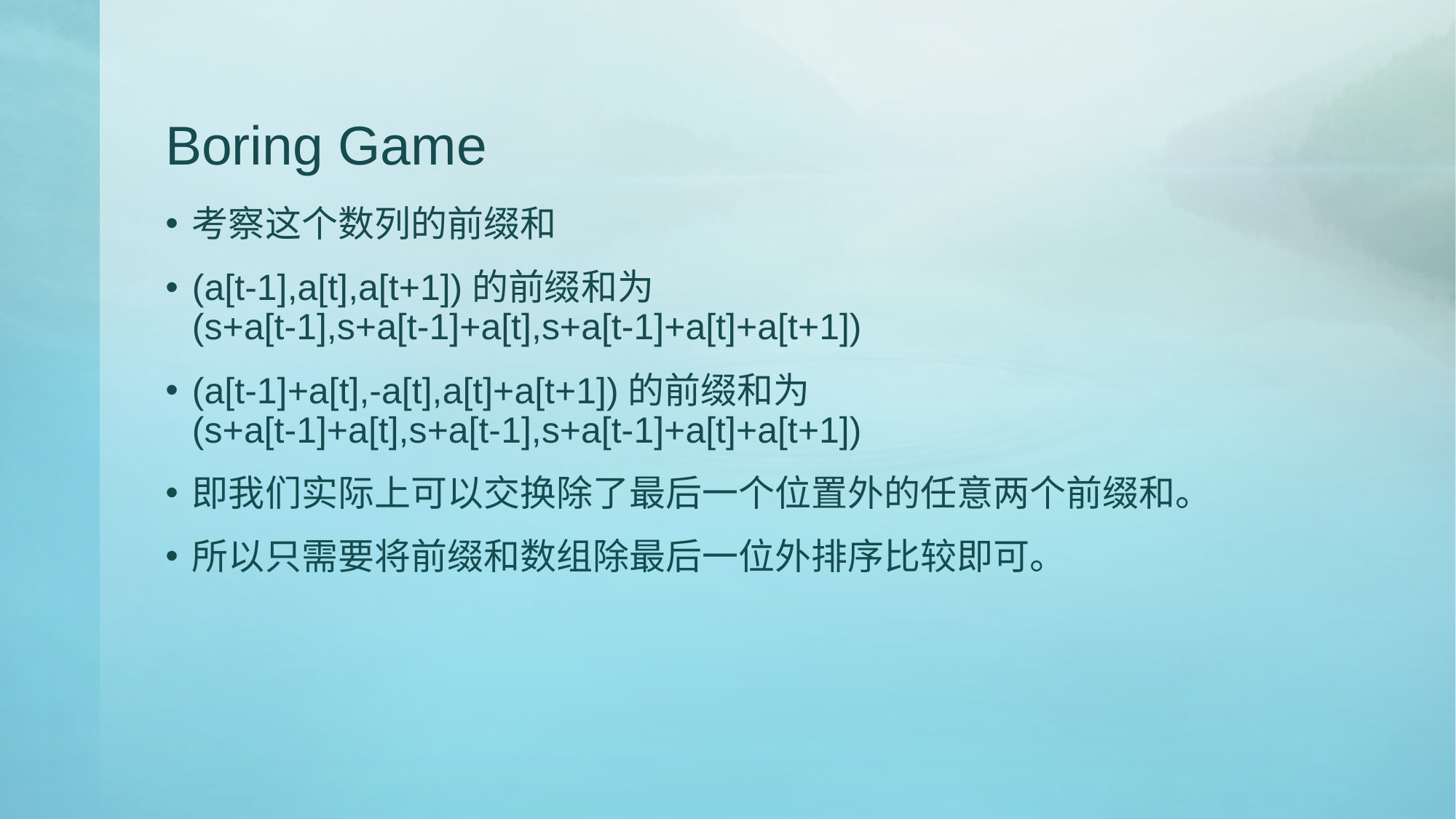

# Boring Game
考察这个数列的前缀和
(a[t-1],a[t],a[t+1])的前缀和为
(s+a[t-1],s+a[t-1]+a[t],s+a[t-1]+a[t]+a[t+1])
(a[t-1]+a[t],-a[t],a[t]+a[t+1])的前缀和为
(s+a[t-1]+a[t],s+a[t-1],s+a[t-1]+a[t]+a[t+1])
即我们实际上可以交换除了最后一个位置外的任意两个前缀和。
所以只需要将前缀和数组除最后一位外排序比较即可。